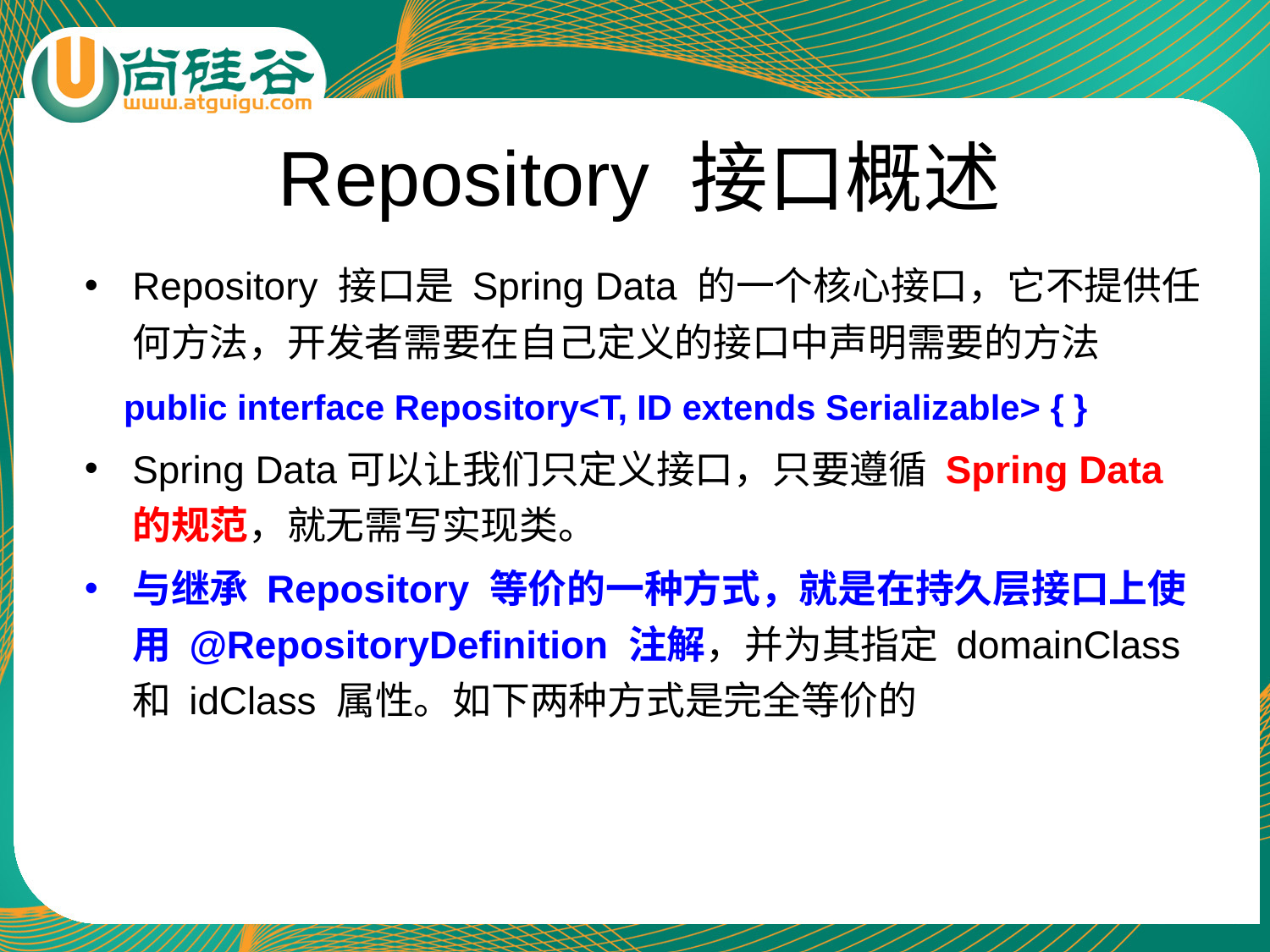

# Repository 接口概述
Repository 接口是 Spring Data 的一个核心接口，它不提供任何方法，开发者需要在自己定义的接口中声明需要的方法
    public interface Repository<T, ID extends Serializable> { }
Spring Data可以让我们只定义接口，只要遵循 Spring Data的规范，就无需写实现类。
与继承 Repository 等价的一种方式，就是在持久层接口上使用 @RepositoryDefinition 注解，并为其指定 domainClass 和 idClass 属性。如下两种方式是完全等价的